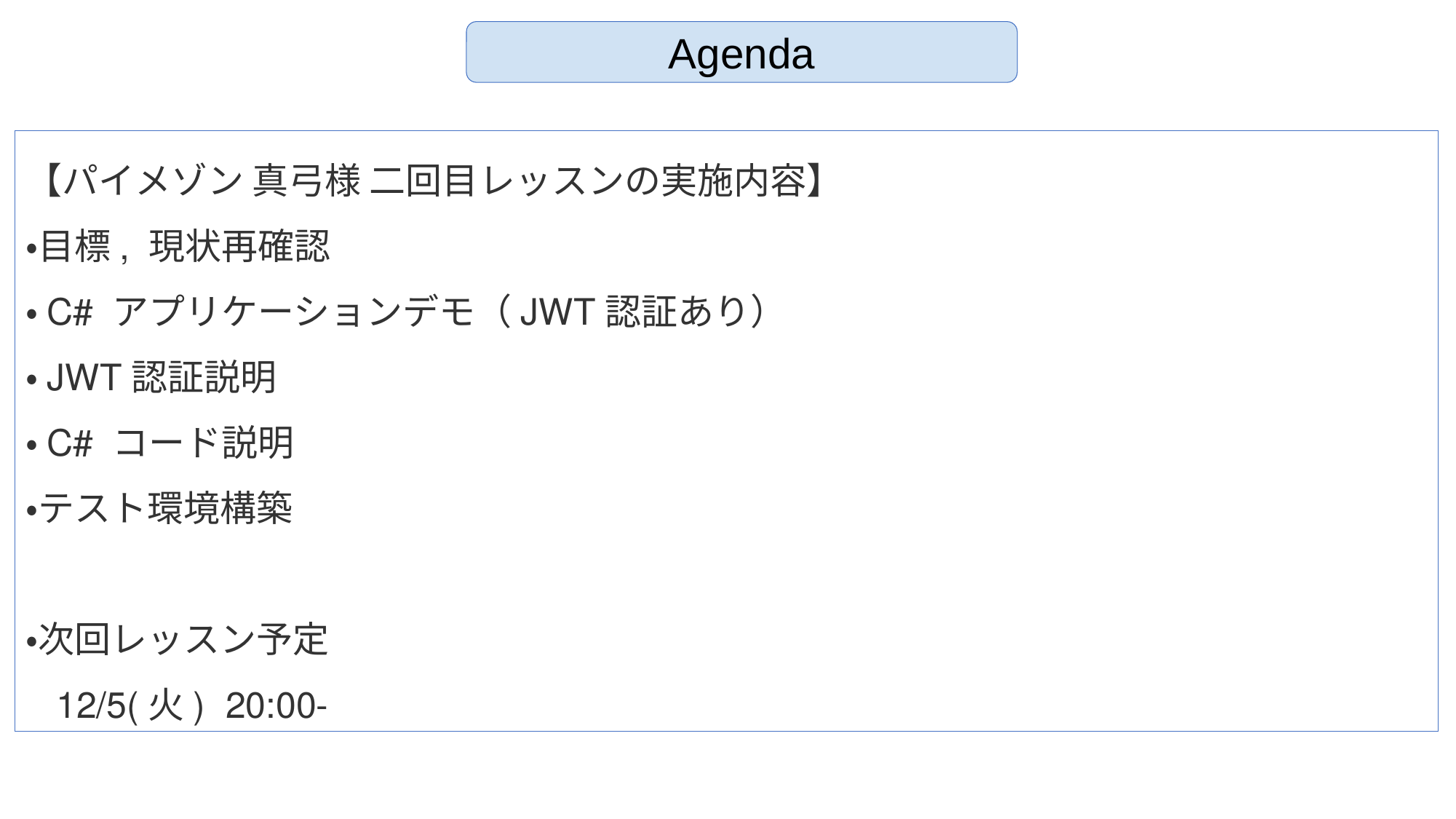

Agenda
【パイメゾン 真弓様 二回目レッスンの実施内容】
・目標, 現状再確認
・C# アプリケーションデモ（JWT認証あり）
・JWT認証説明
・C# コード説明
・テスト環境構築

・次回レッスン予定
   12/5(火)  20:00-